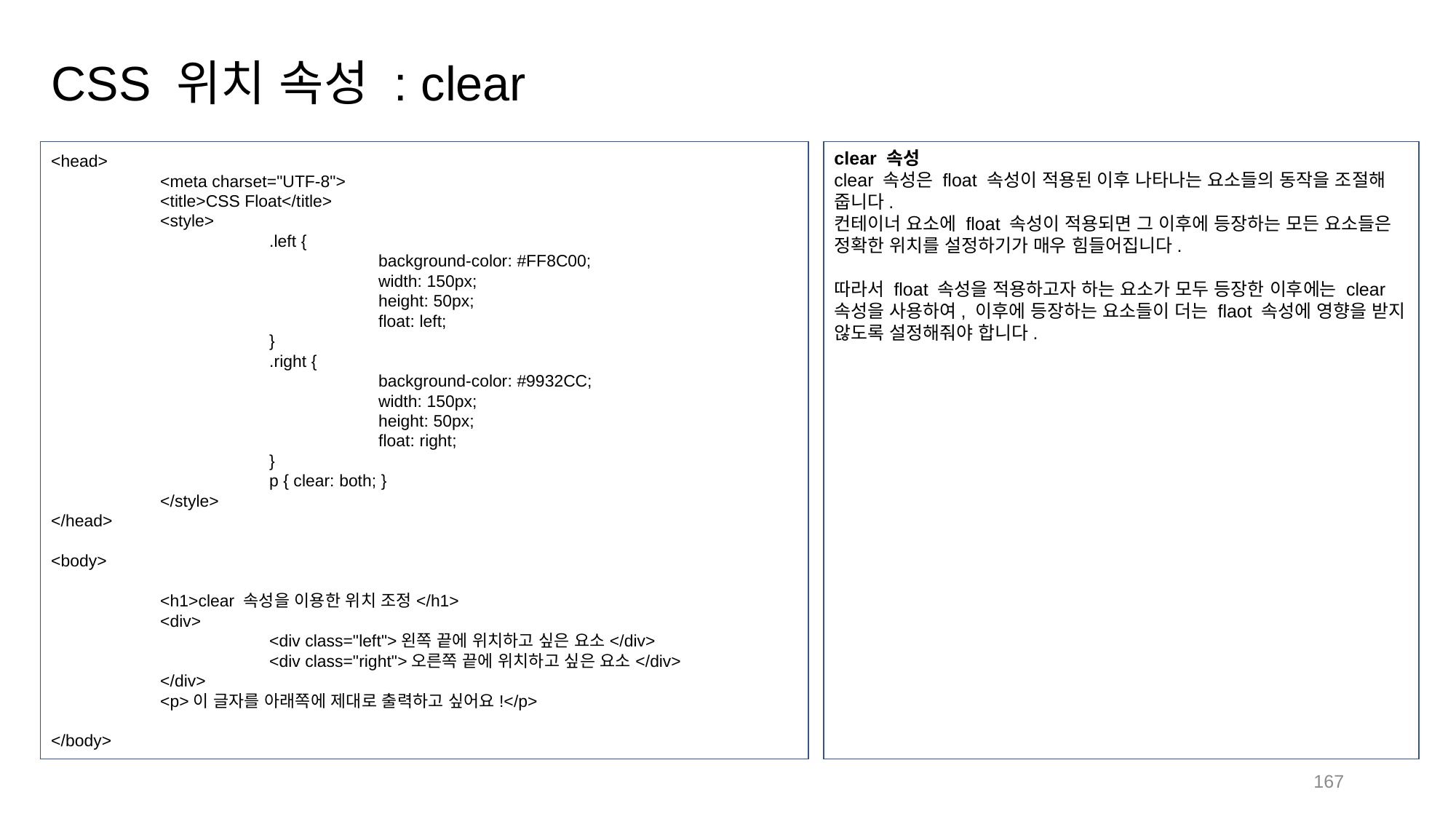

# CSS 위치 속성 : clear
<head>
	<meta charset="UTF-8">
	<title>CSS Float</title>
	<style>
		.left {
			background-color: #FF8C00;
			width: 150px;
			height: 50px;
			float: left;
		}
		.right {
			background-color: #9932CC;
			width: 150px;
			height: 50px;
			float: right;
		}
		p { clear: both; }
	</style>
</head>

<body>

	<h1>clear 속성을 이용한 위치 조정</h1>
	<div>
		<div class="left">왼쪽 끝에 위치하고 싶은 요소</div>
		<div class="right">오른쪽 끝에 위치하고 싶은 요소</div>
	</div>
	<p>이 글자를 아래쪽에 제대로 출력하고 싶어요!</p>

</body>
clear 속성
clear 속성은 float 속성이 적용된 이후 나타나는 요소들의 동작을 조절해 줍니다.
컨테이너 요소에 float 속성이 적용되면 그 이후에 등장하는 모든 요소들은 정확한 위치를 설정하기가 매우 힘들어집니다.

따라서 float 속성을 적용하고자 하는 요소가 모두 등장한 이후에는 clear 속성을 사용하여, 이후에 등장하는 요소들이 더는 flaot 속성에 영향을 받지 않도록 설정해줘야 합니다.
167